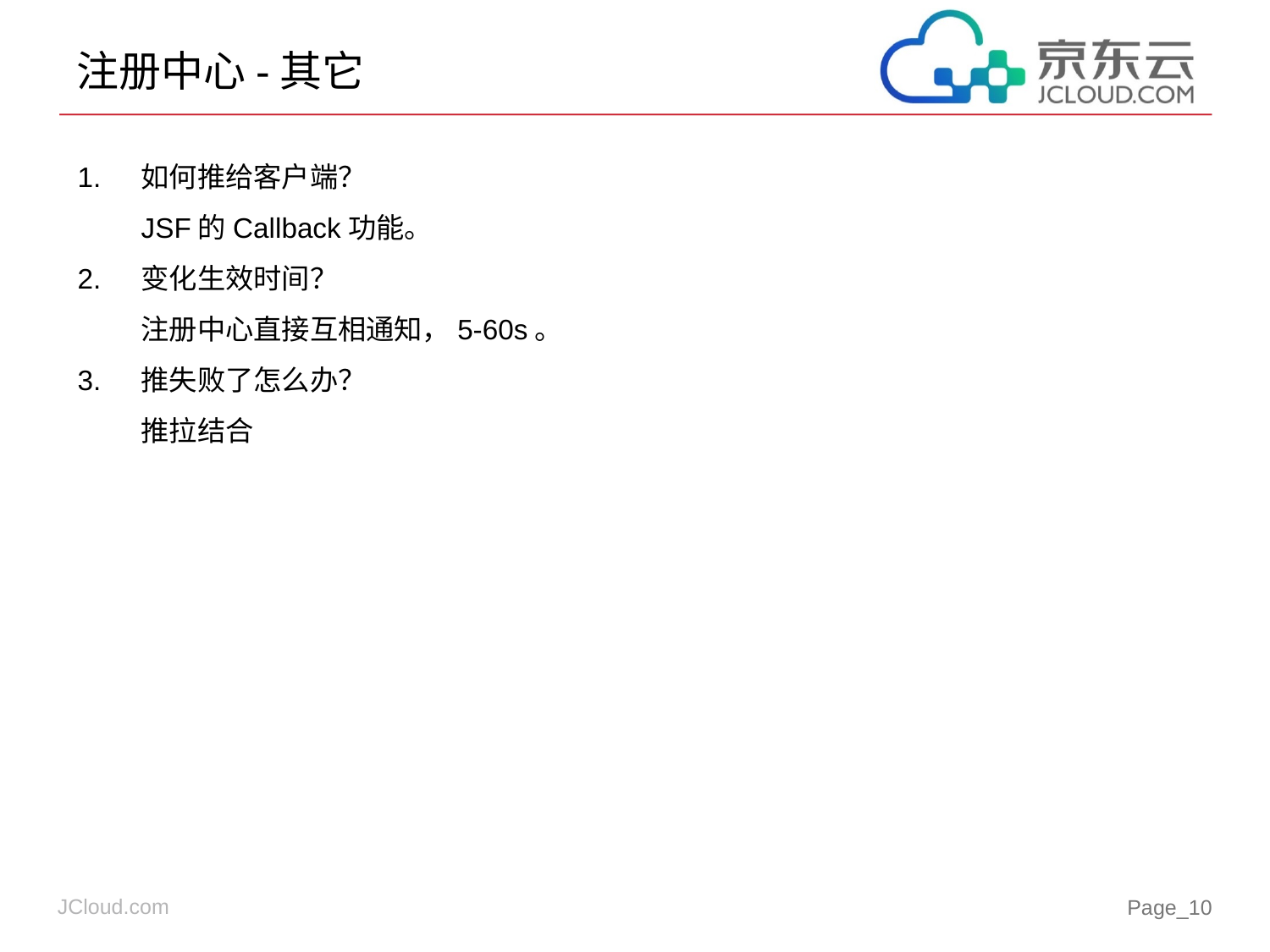

# 注册中心-其它
如何推给客户端？
JSF的Callback功能。
变化生效时间？
注册中心直接互相通知，5-60s。
推失败了怎么办？
推拉结合
Page_10